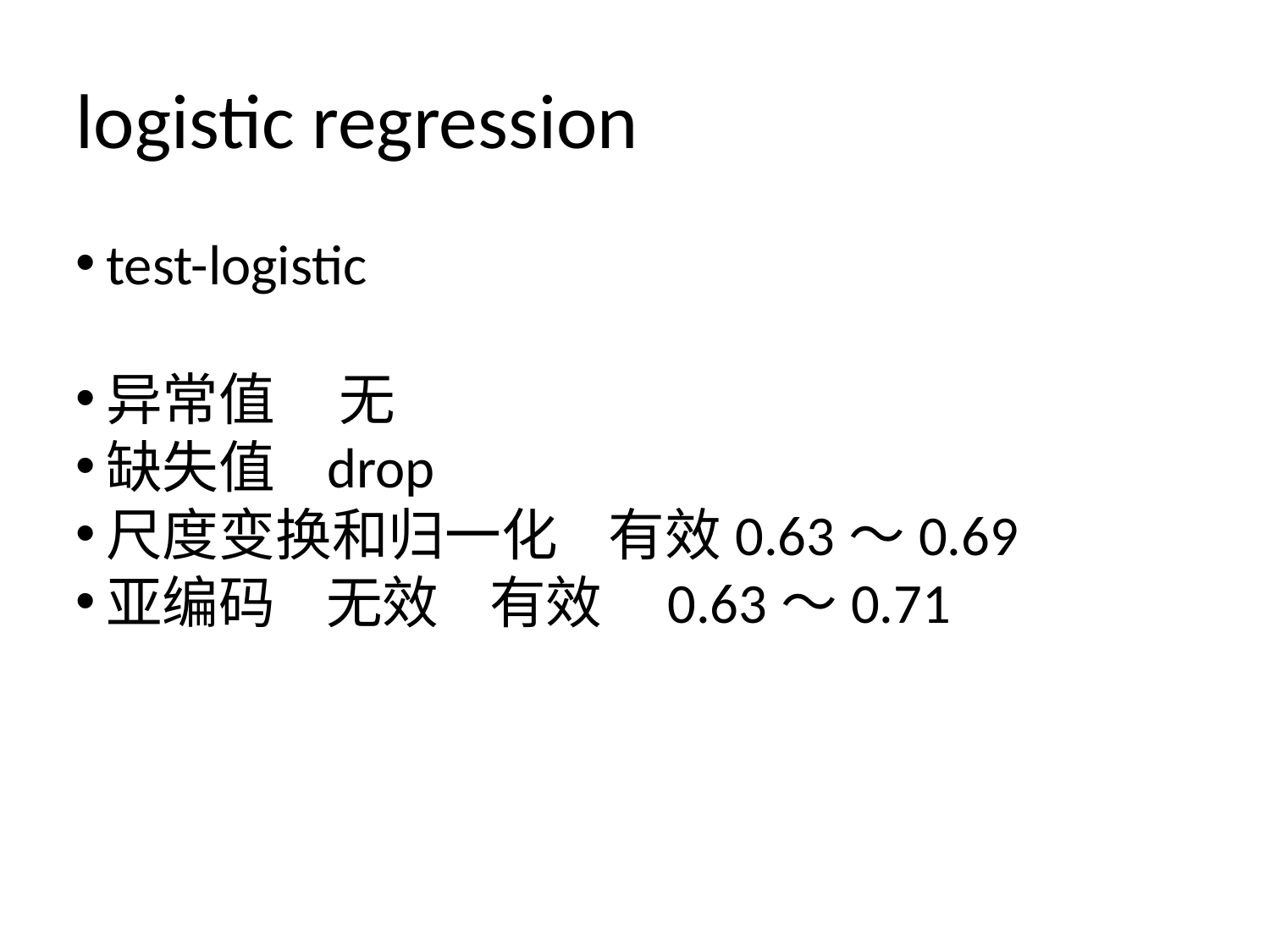

logistic regression
test-logistic

异常值     无
缺失值   drop
尺度变换和归一化    有效0.63～0.69
亚编码    无效    有效    0.63～0.71